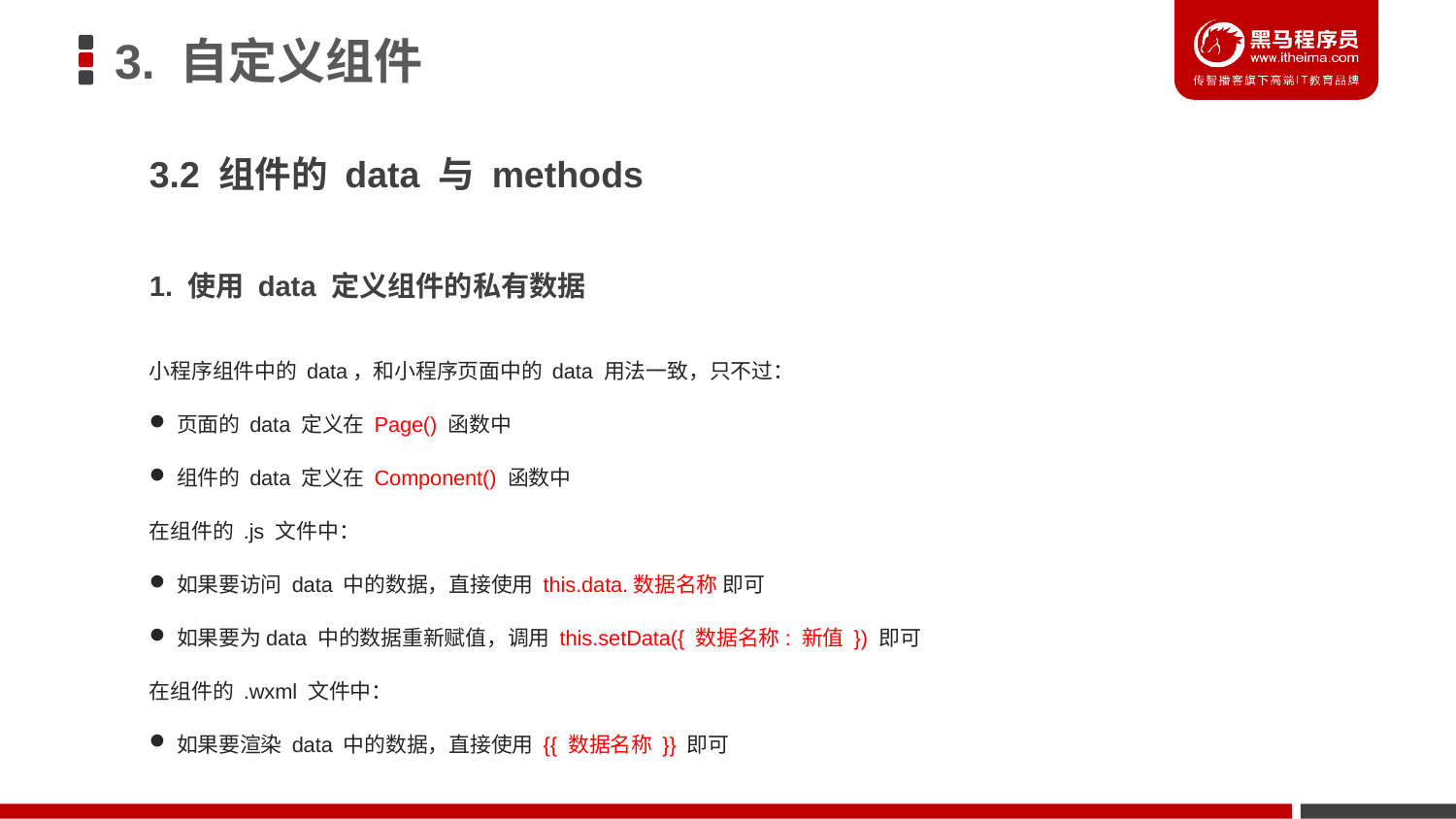

# 3. 自定义组件
3.2 组件的 data 与 methods
1. 使用 data 定义组件的私有数据
小程序组件中的 data，和小程序页面中的 data 用法一致，只不过：
页面的 data 定义在 Page() 函数中
组件的 data 定义在 Component() 函数中
在组件的 .js 文件中：
如果要访问 data 中的数据，直接使用 this.data.数据名称 即可
如果要为data 中的数据重新赋值，调用 this.setData({ 数据名称: 新值 }) 即可
在组件的 .wxml 文件中：
如果要渲染 data 中的数据，直接使用 {{ 数据名称 }} 即可